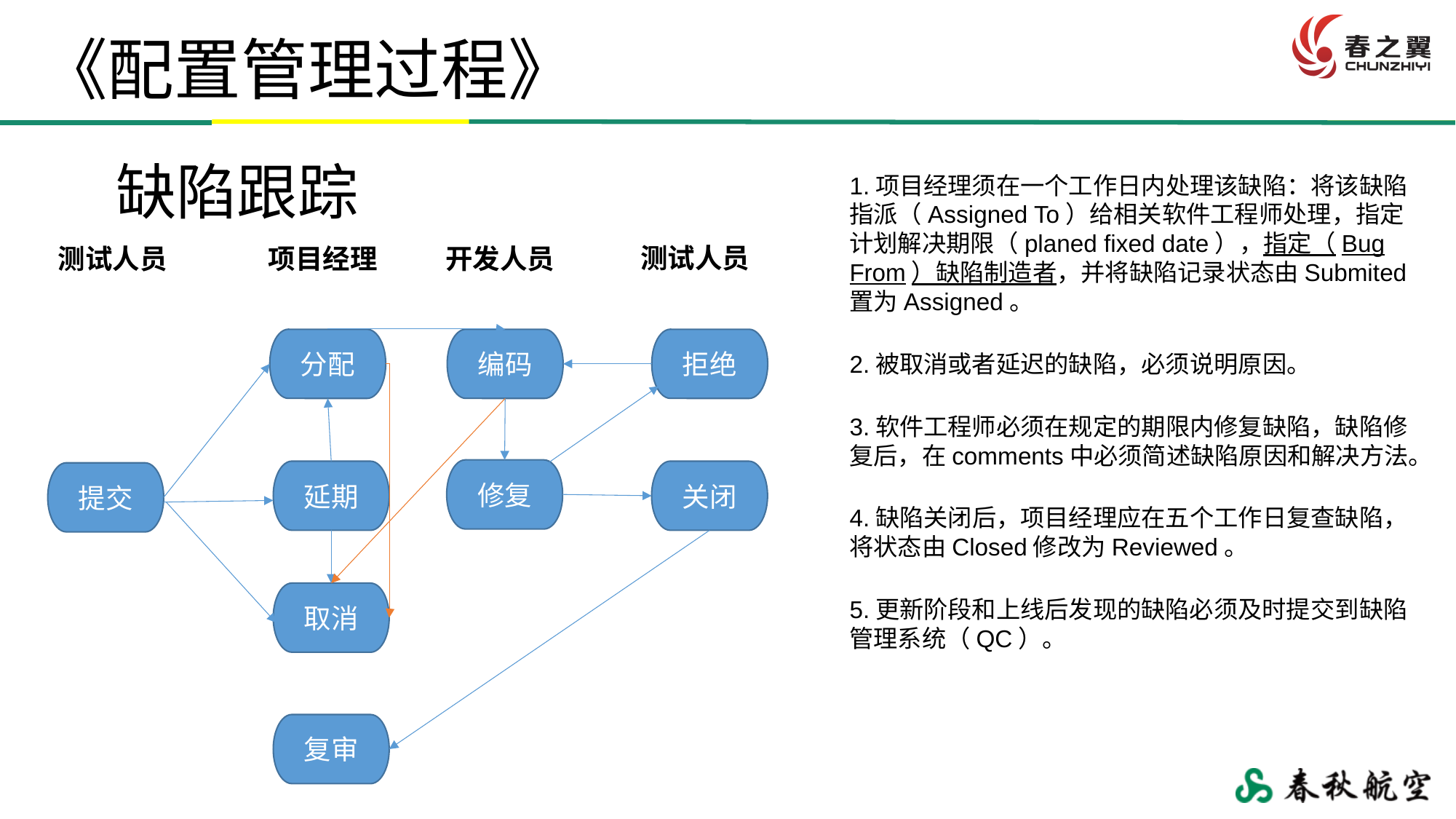

《配置管理过程》

缺陷跟踪
1.项目经理须在一个工作日内处理该缺陷：将该缺陷指派（Assigned To）给相关软件工程师处理，指定计划解决期限（planed fixed date），指定（Bug From）缺陷制造者，并将缺陷记录状态由Submited置为Assigned。
2.被取消或者延迟的缺陷，必须说明原因。
3.软件工程师必须在规定的期限内修复缺陷，缺陷修复后，在comments中必须简述缺陷原因和解决方法。
4.缺陷关闭后，项目经理应在五个工作日复查缺陷，将状态由Closed修改为Reviewed。
5.更新阶段和上线后发现的缺陷必须及时提交到缺陷管理系统（QC）。

测试人员
测试人员
项目经理
开发人员
分配
编码
拒绝

修复
关闭
延期
提交
取消
复审